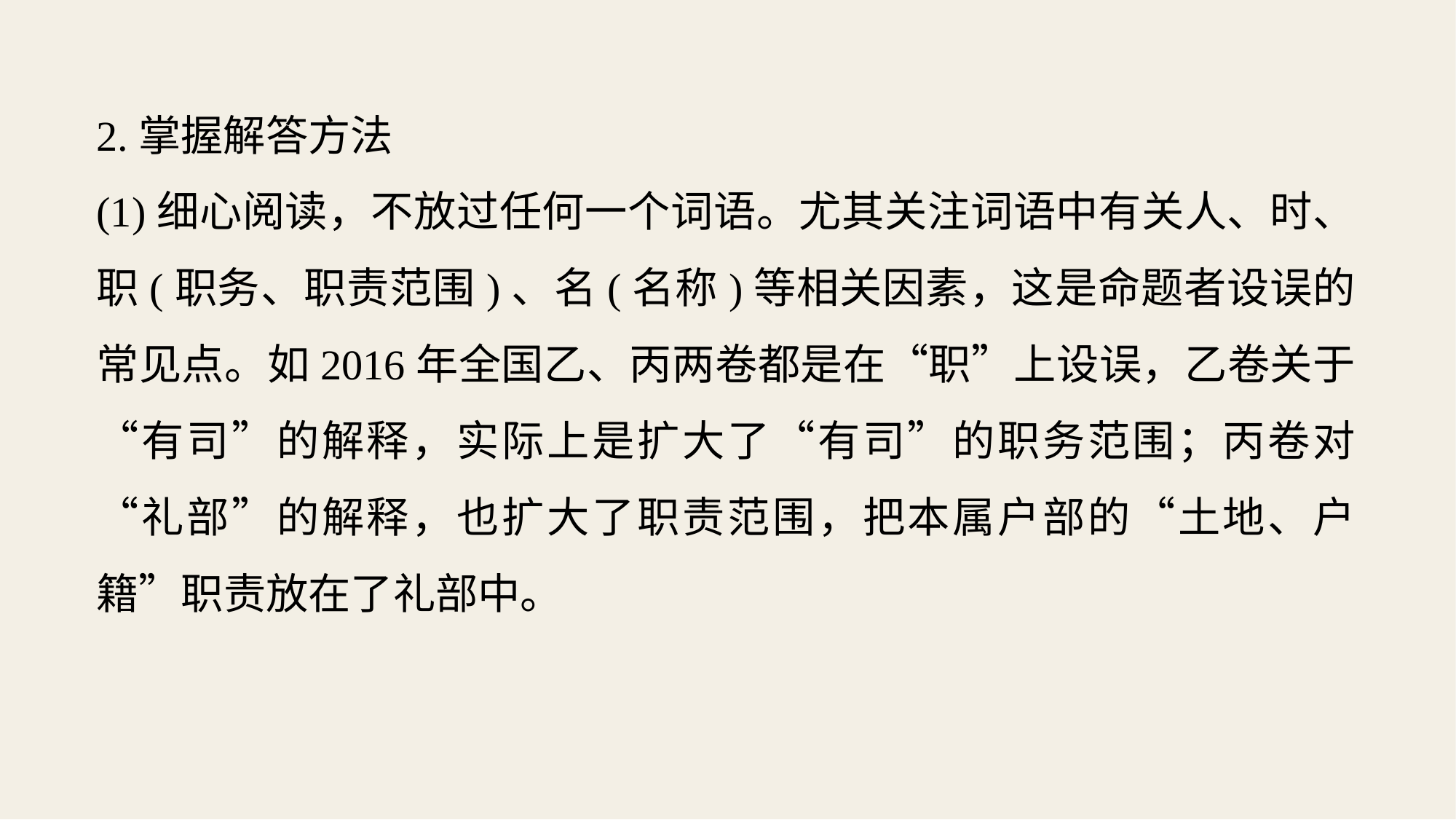

2.掌握解答方法
(1)细心阅读，不放过任何一个词语。尤其关注词语中有关人、时、职(职务、职责范围)、名(名称)等相关因素，这是命题者设误的常见点。如2016年全国乙、丙两卷都是在“职”上设误，乙卷关于“有司”的解释，实际上是扩大了“有司”的职务范围；丙卷对“礼部”的解释，也扩大了职责范围，把本属户部的“土地、户籍”职责放在了礼部中。